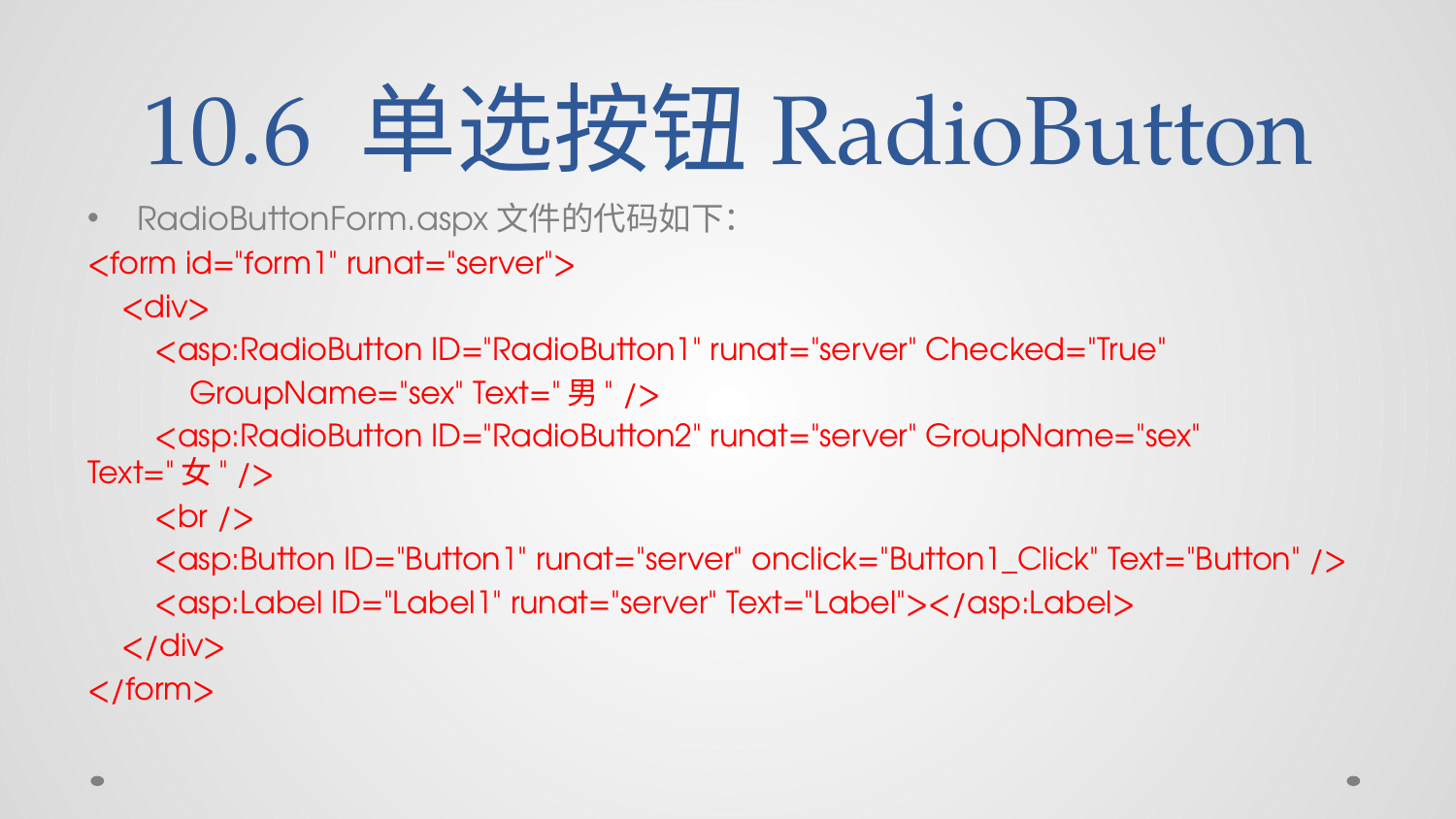

# 10.6 单选按钮RadioButton
RadioButtonForm.aspx文件的代码如下：
<form id="form1" runat="server">
    <div>
        <asp:RadioButton ID="RadioButton1" runat="server" Checked="True"
            GroupName="sex" Text="男" />
        <asp:RadioButton ID="RadioButton2" runat="server" GroupName="sex" Text="女" />
        <br />
        <asp:Button ID="Button1" runat="server" onclick="Button1_Click" Text="Button" />
        <asp:Label ID="Label1" runat="server" Text="Label"></asp:Label>
    </div>
</form>